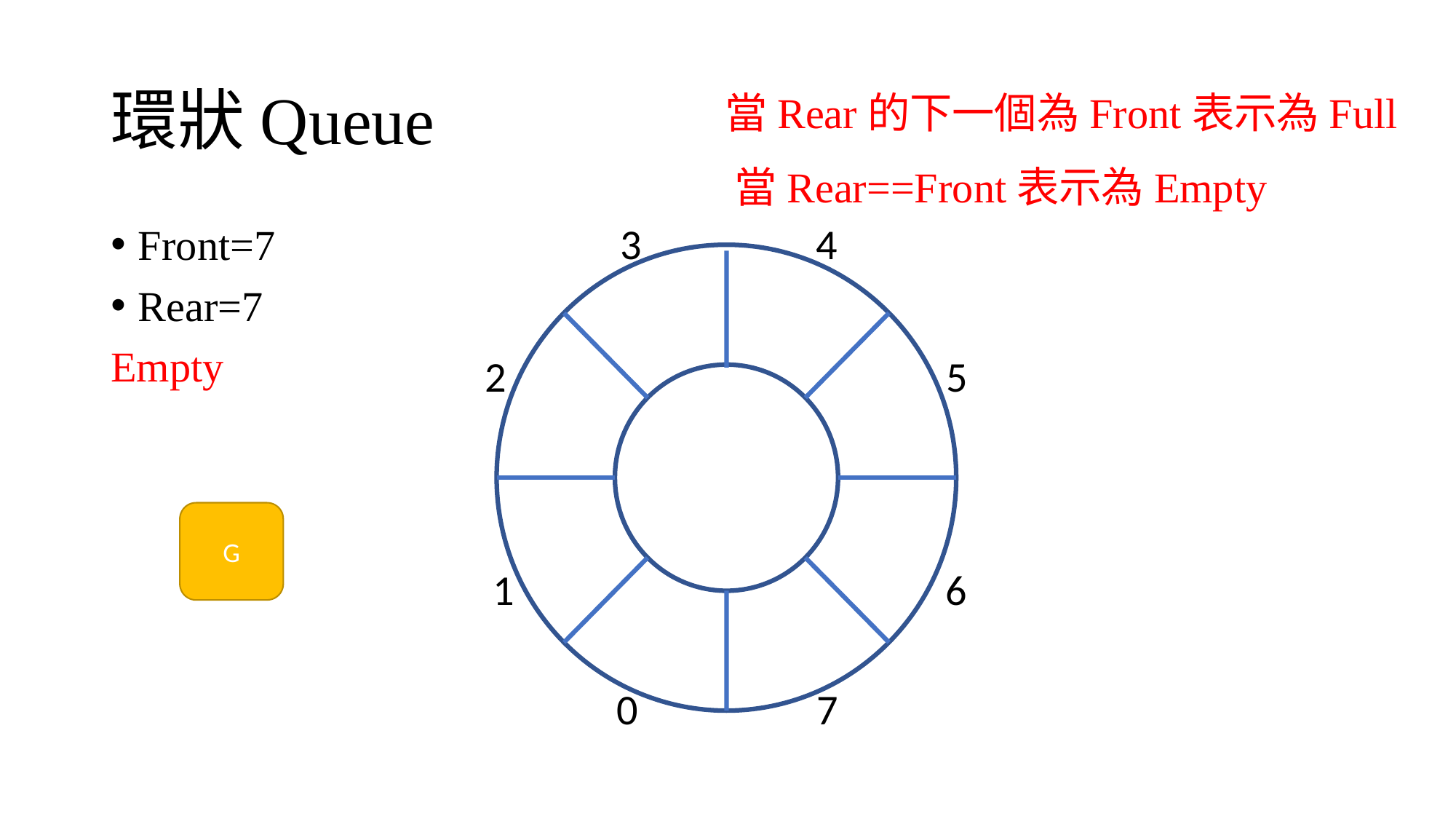

# 環狀Queue
當Rear的下一個為Front表示為Full
當Rear==Front表示為Empty
3
4
Front=7
Rear=7
Empty

5
2

G
1
6
0
7